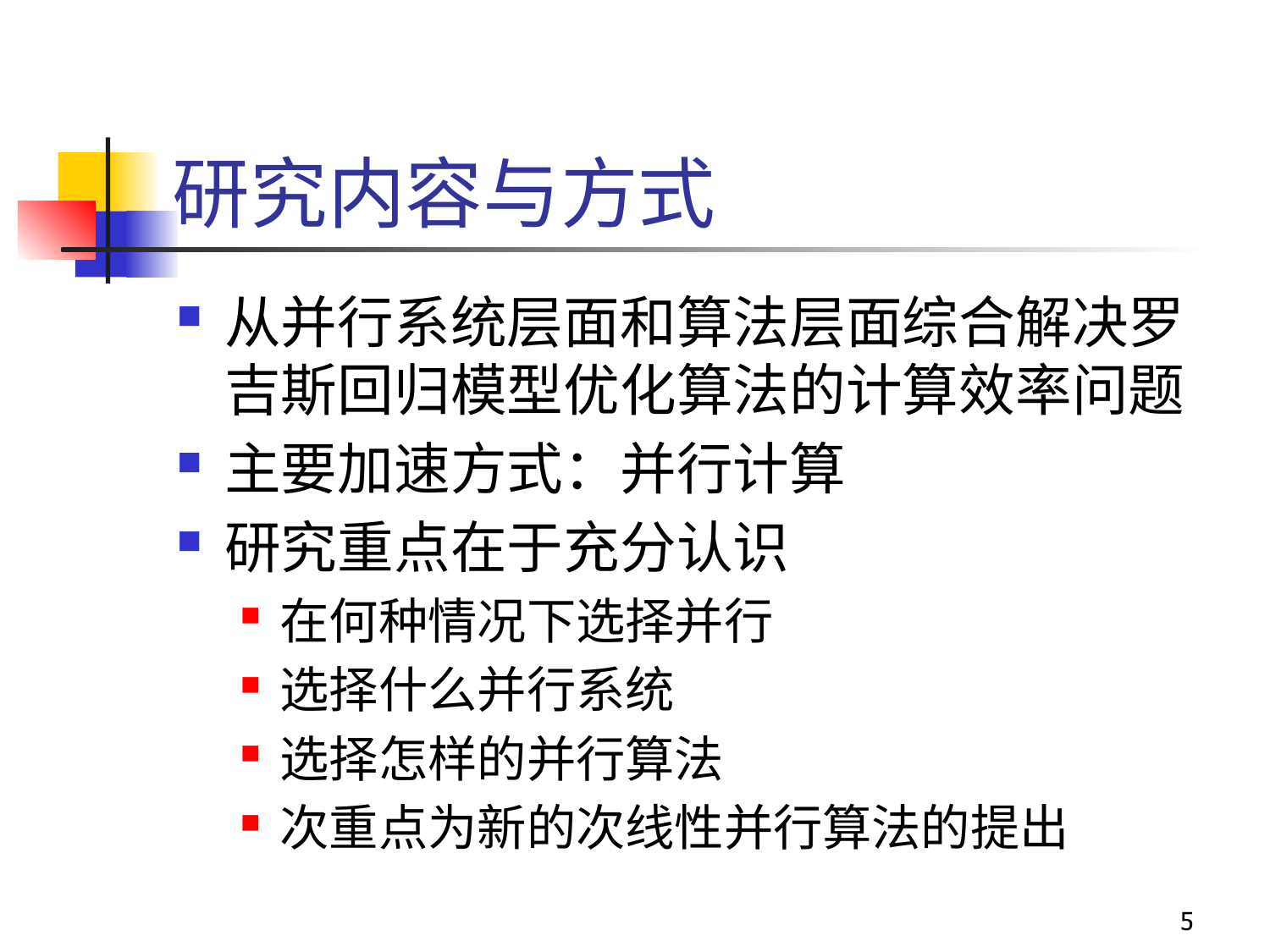

# 研究内容与方式
从并行系统层面和算法层面综合解决罗吉斯回归模型优化算法的计算效率问题
主要加速方式：并行计算
研究重点在于充分认识
在何种情况下选择并行
选择什么并行系统
选择怎样的并行算法
次重点为新的次线性并行算法的提出
5